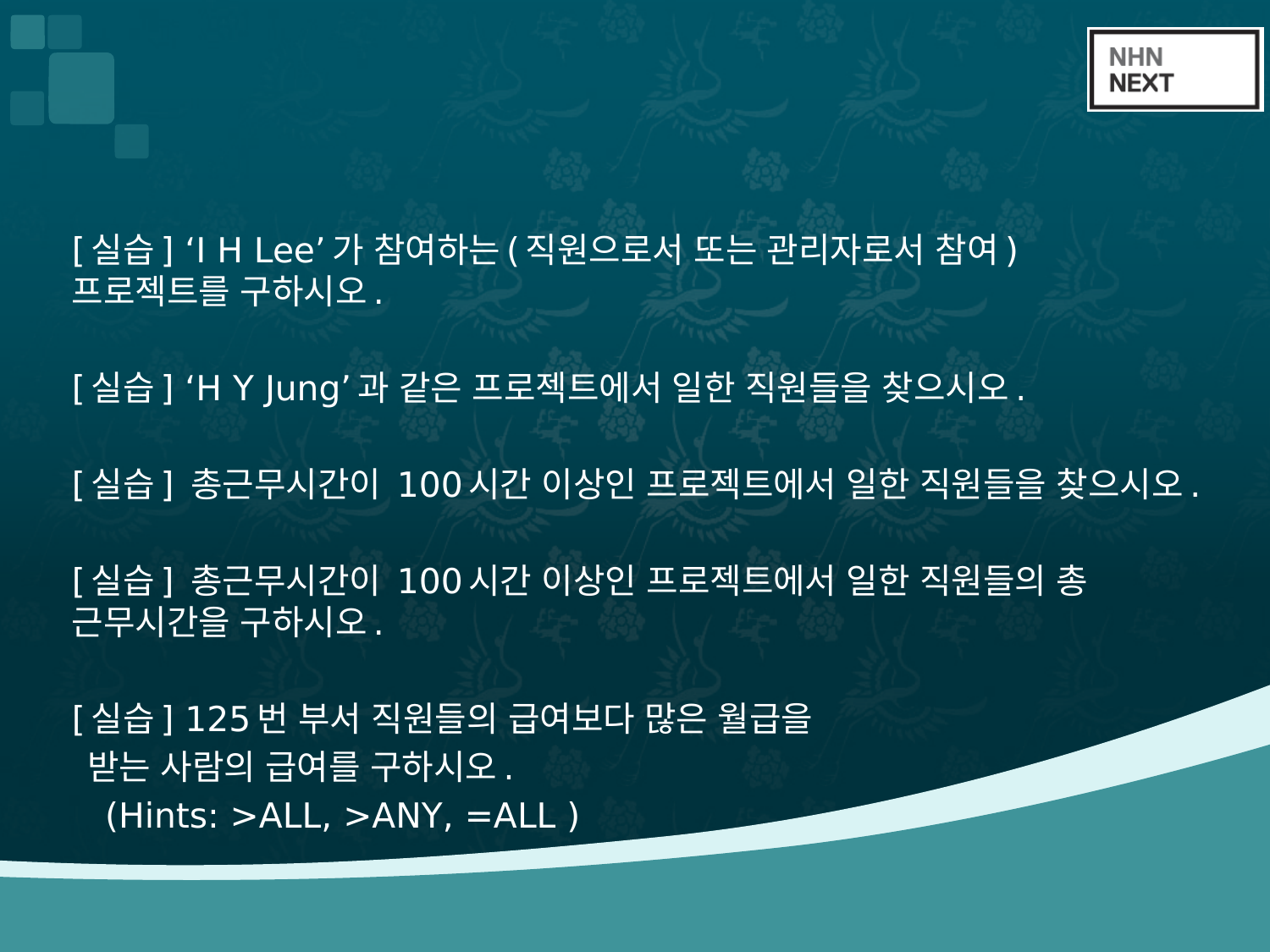

#
[실습] ‘I H Lee’가 참여하는(직원으로서 또는 관리자로서 참여) 프로젝트를 구하시오.

[실습] ‘H Y Jung’과 같은 프로젝트에서 일한 직원들을 찾으시오.

[실습] 총근무시간이 100시간 이상인 프로젝트에서 일한 직원들을 찾으시오.

[실습] 총근무시간이 100시간 이상인 프로젝트에서 일한 직원들의 총 근무시간을 구하시오.

[실습] 125번 부서 직원들의 급여보다 많은 월급을
 받는 사람의 급여를 구하시오.
   (Hints: >ALL, >ANY, =ALL )